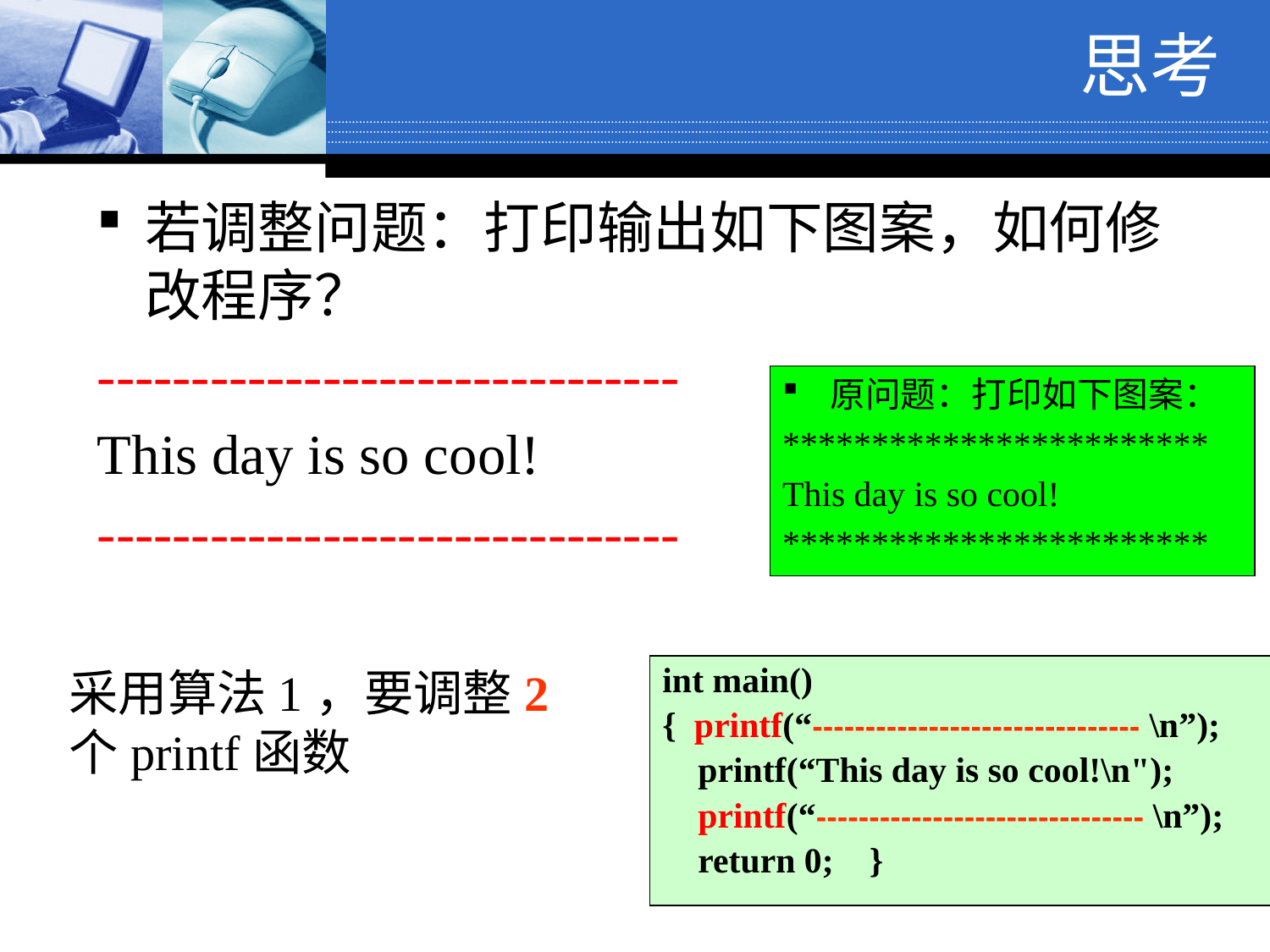

思考
若调整问题：打印输出如下图案，如何修改程序？
-------------------------------
This day is so cool!
-------------------------------

原问题：打印如下图案：
************************
This day is so cool!
************************

采用算法1，要调整2个printf函数
int main()
{  printf(“------------------------------- \n”);
    printf(“This day is so cool!\n");
    printf(“------------------------------- \n”);
    return 0;    }